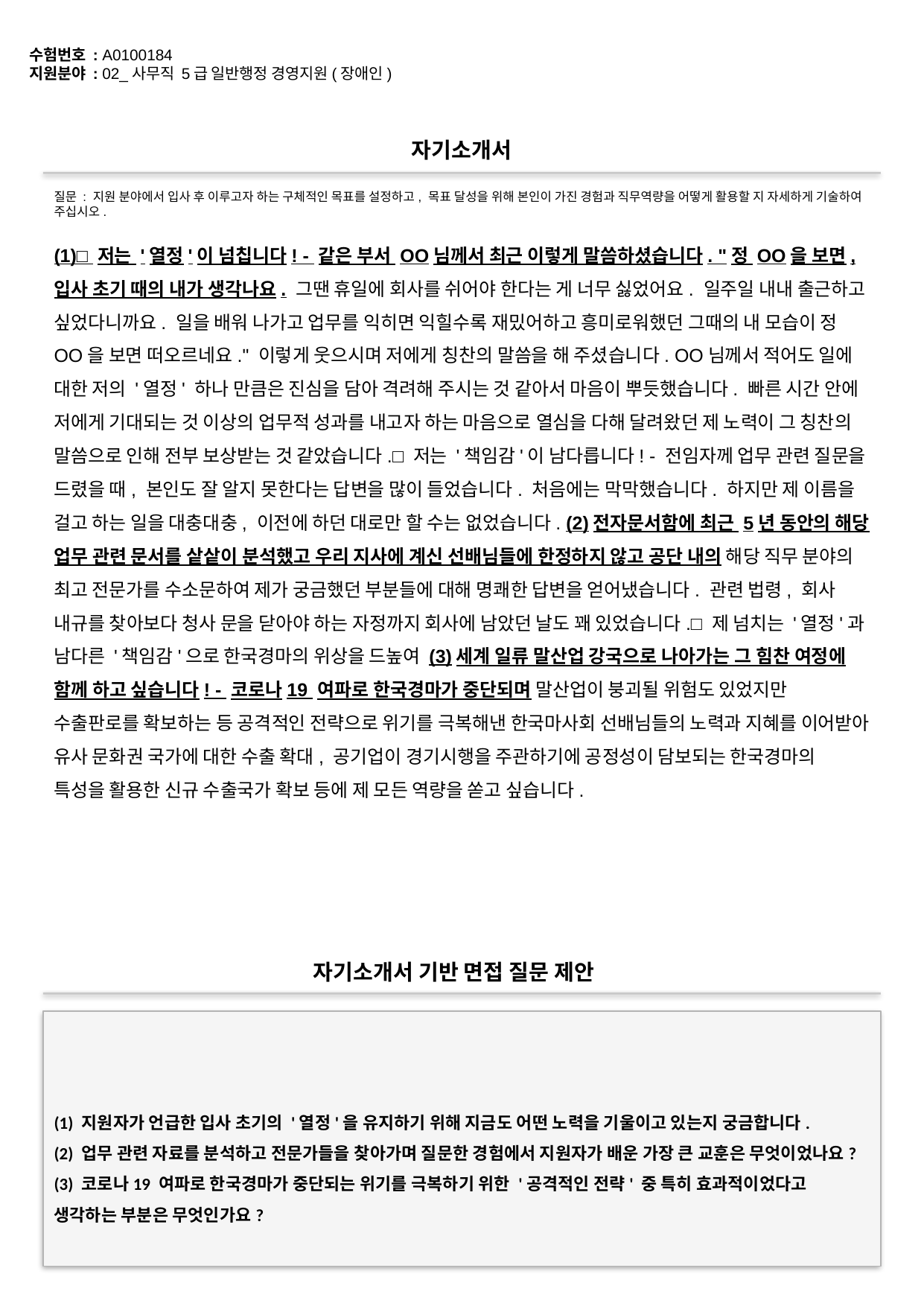

수험번호 : A0100184
지원분야 : 02_사무직 5급 일반행정 경영지원(장애인)
#

자기소개서

질문 : 지원 분야에서 입사 후 이루고자 하는 구체적인 목표를 설정하고, 목표 달성을 위해 본인이 가진 경험과 직무역량을 어떻게 활용할 지 자세하게 기술하여 주십시오.

(1)□ 저는 '열정'이 넘칩니다! - 같은 부서 OO님께서 최근 이렇게 말씀하셨습니다. "정 OO을 보면, 입사 초기 때의 내가 생각나요. 그땐 휴일에 회사를 쉬어야 한다는 게 너무 싫었어요. 일주일 내내 출근하고 싶었다니까요. 일을 배워 나가고 업무를 익히면 익힐수록 재밌어하고 흥미로워했던 그때의 내 모습이 정 OO을 보면 떠오르네요." 이렇게 웃으시며 저에게 칭찬의 말씀을 해 주셨습니다. OO님께서 적어도 일에 대한 저의 '열정' 하나 만큼은 진심을 담아 격려해 주시는 것 같아서 마음이 뿌듯했습니다. 빠른 시간 안에 저에게 기대되는 것 이상의 업무적 성과를 내고자 하는 마음으로 열심을 다해 달려왔던 제 노력이 그 칭찬의 말씀으로 인해 전부 보상받는 것 같았습니다.□ 저는 '책임감'이 남다릅니다! - 전임자께 업무 관련 질문을 드렸을 때, 본인도 잘 알지 못한다는 답변을 많이 들었습니다. 처음에는 막막했습니다. 하지만 제 이름을 걸고 하는 일을 대충대충, 이전에 하던 대로만 할 수는 없었습니다. (2)전자문서함에 최근 5년 동안의 해당 업무 관련 문서를 샅샅이 분석했고 우리 지사에 계신 선배님들에 한정하지 않고 공단 내의 해당 직무 분야의 최고 전문가를 수소문하여 제가 궁금했던 부분들에 대해 명쾌한 답변을 얻어냈습니다. 관련 법령, 회사 내규를 찾아보다 청사 문을 닫아야 하는 자정까지 회사에 남았던 날도 꽤 있었습니다.□ 제 넘치는 '열정'과 남다른 '책임감'으로 한국경마의 위상을 드높여 (3)세계 일류 말산업 강국으로 나아가는 그 힘찬 여정에 함께 하고 싶습니다! - 코로나19 여파로 한국경마가 중단되며 말산업이 붕괴될 위험도 있었지만 수출판로를 확보하는 등 공격적인 전략으로 위기를 극복해낸 한국마사회 선배님들의 노력과 지혜를 이어받아 유사 문화권 국가에 대한 수출 확대, 공기업이 경기시행을 주관하기에 공정성이 담보되는 한국경마의 특성을 활용한 신규 수출국가 확보 등에 제 모든 역량을 쏟고 싶습니다.

자기소개서 기반 면접 질문 제안

(1) 지원자가 언급한 입사 초기의 '열정'을 유지하기 위해 지금도 어떤 노력을 기울이고 있는지 궁금합니다.
(2) 업무 관련 자료를 분석하고 전문가들을 찾아가며 질문한 경험에서 지원자가 배운 가장 큰 교훈은 무엇이었나요?
(3) 코로나19 여파로 한국경마가 중단되는 위기를 극복하기 위한 '공격적인 전략' 중 특히 효과적이었다고 생각하는 부분은 무엇인가요?